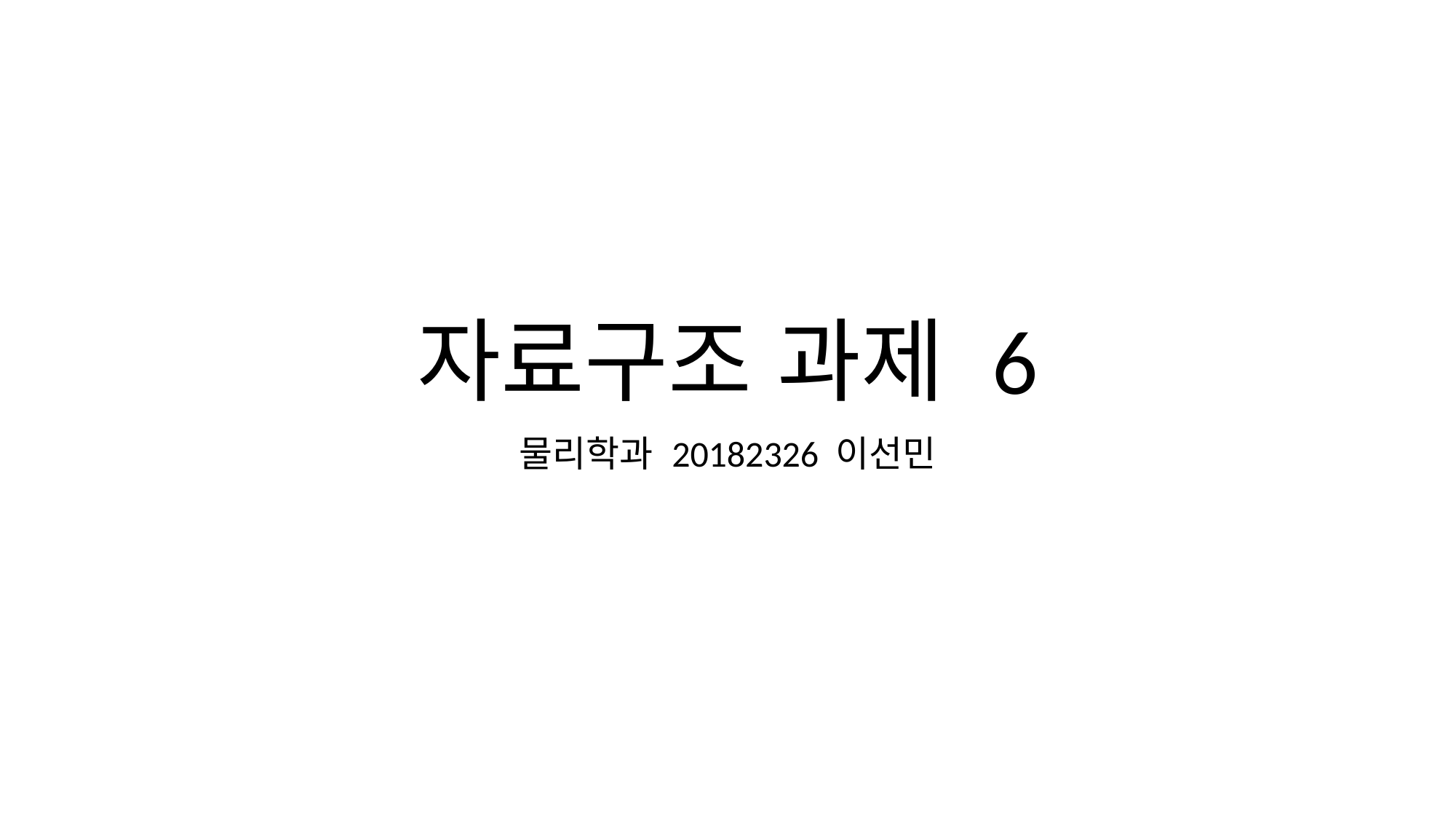

# 자료구조 과제 6
물리학과 20182326 이선민